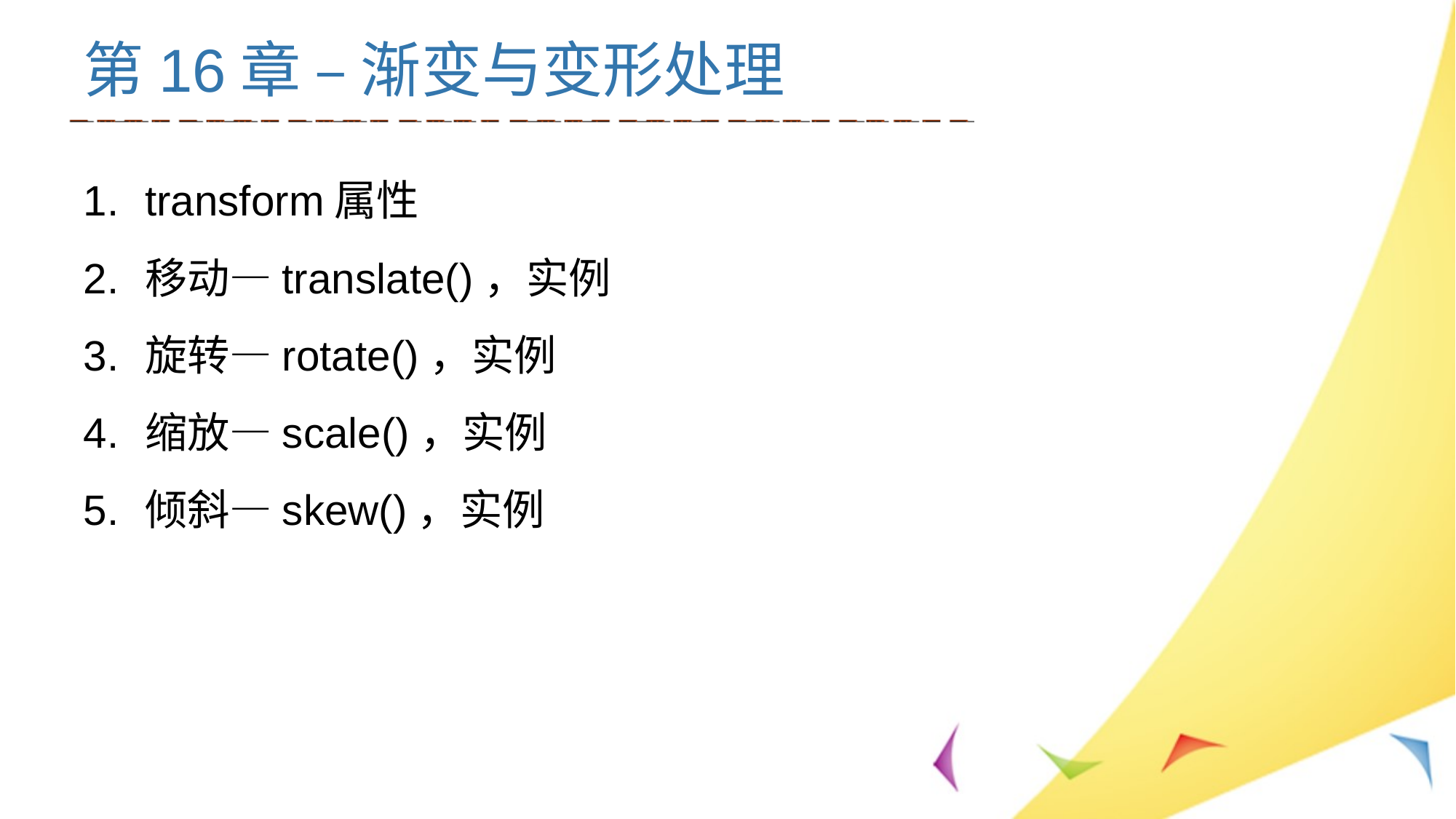

# 第16章 – 渐变与变形处理
transform属性
移动—translate()，实例
旋转—rotate()，实例
缩放—scale()，实例
倾斜—skew()，实例